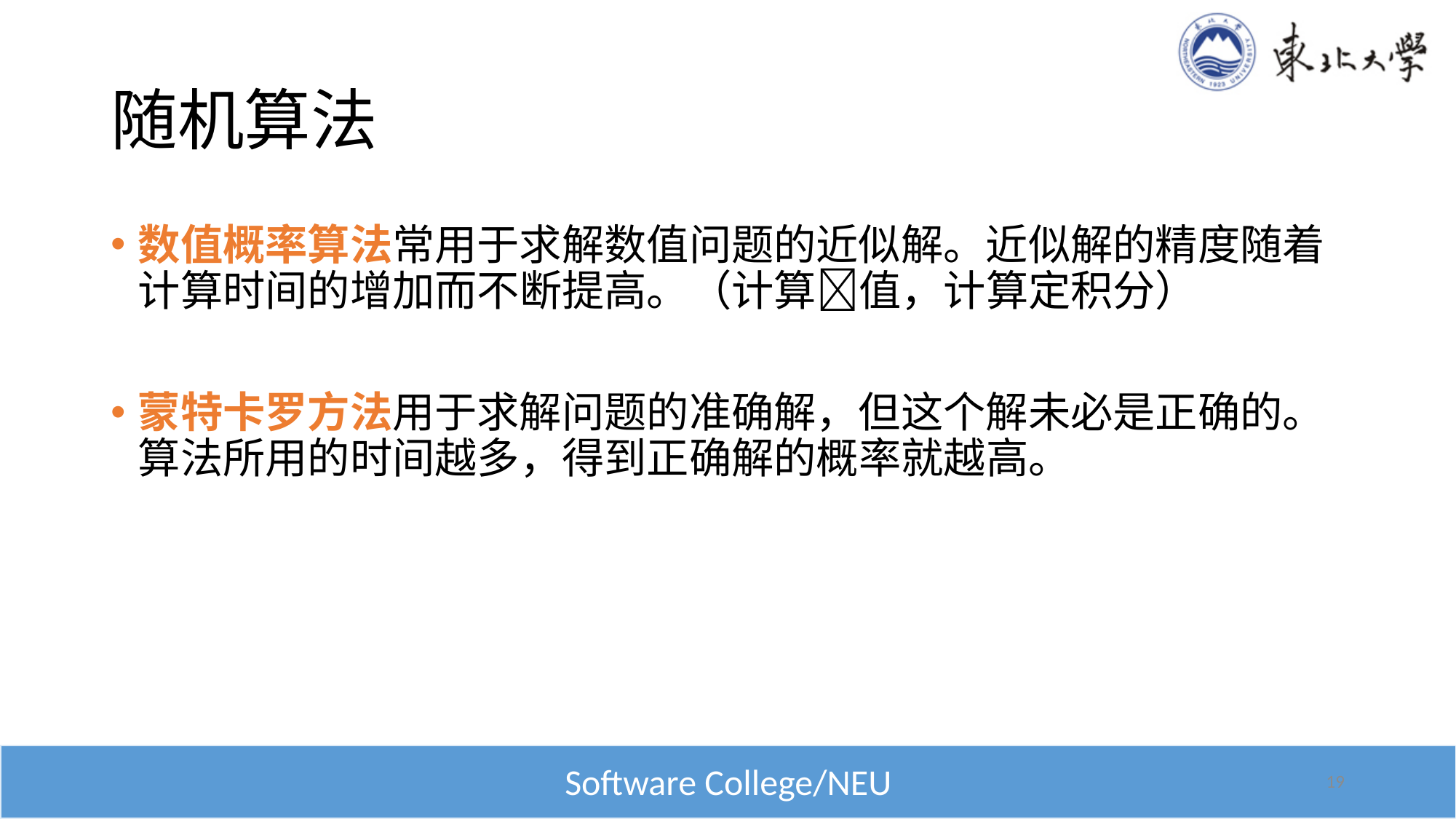

# 随机算法
数值概率算法常用于求解数值问题的近似解。近似解的精度随着计算时间的增加而不断提高。（计算π值，计算定积分）

蒙特卡罗方法用于求解问题的准确解，但这个解未必是正确的。算法所用的时间越多，得到正确解的概率就越高。
19